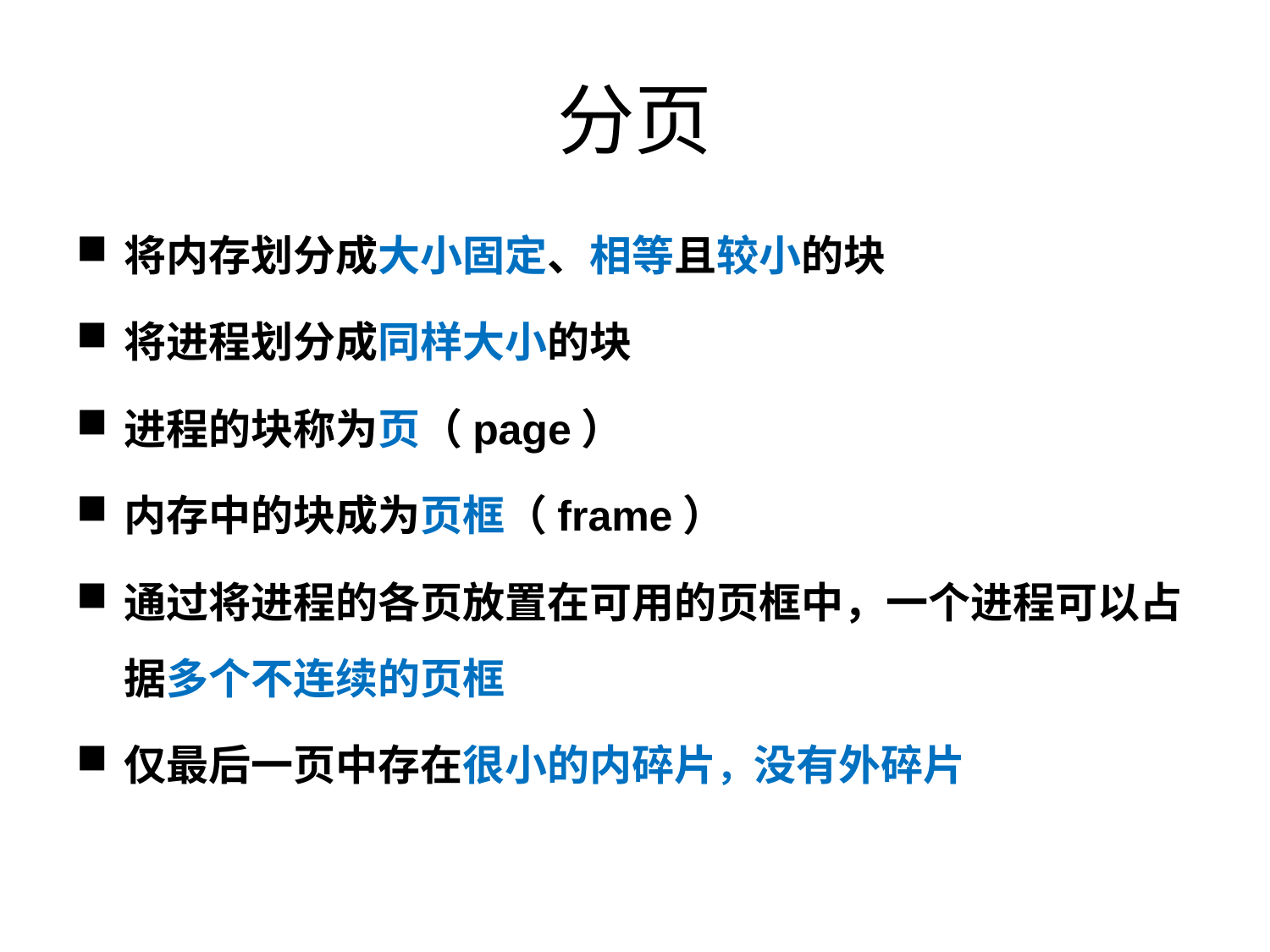

# 分页
将内存划分成大小固定、相等且较小的块
将进程划分成同样大小的块
进程的块称为页（page）
内存中的块成为页框（frame）
通过将进程的各页放置在可用的页框中，一个进程可以占据多个不连续的页框
仅最后一页中存在很小的内碎片，没有外碎片